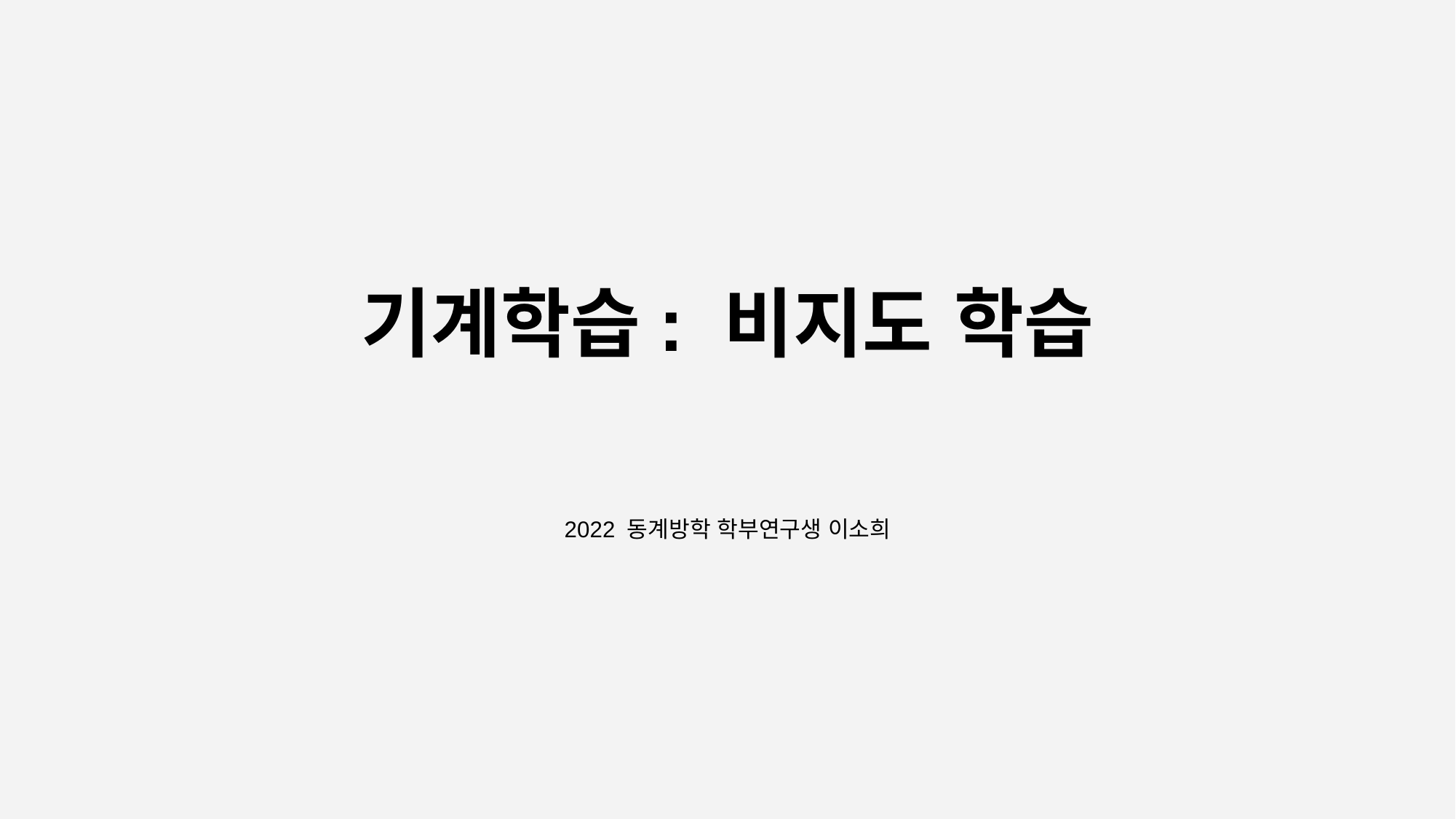

기계학습: 비지도 학습
2022 동계방학 학부연구생 이소희